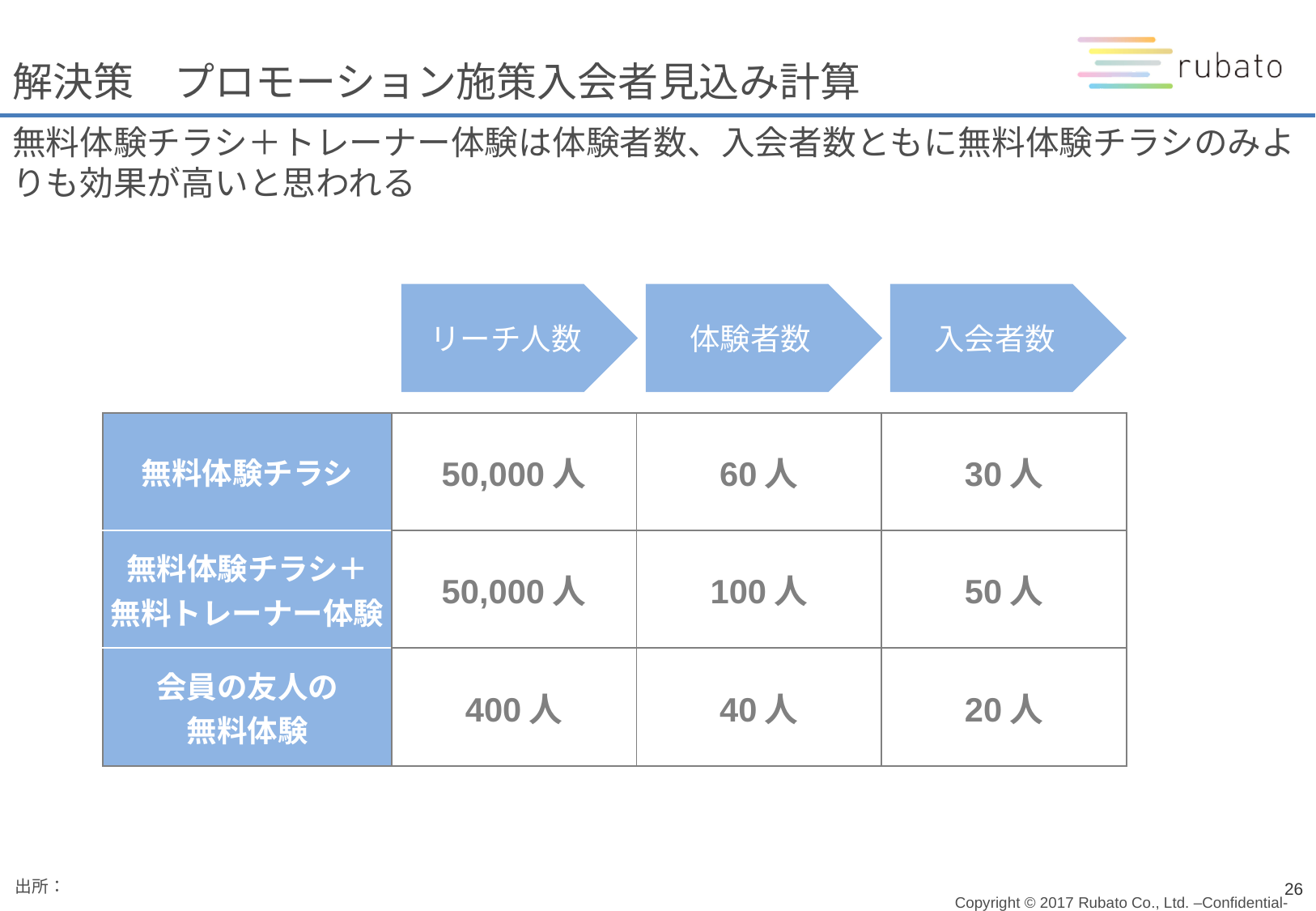

# 解決策　プロモーション施策入会者見込み計算
無料体験チラシ＋トレーナー体験は体験者数、入会者数ともに無料体験チラシのみよりも効果が高いと思われる
リーチ人数
体験者数
入会者数
| 無料体験チラシ | 50,000人 | 60人 | 30人 |
| --- | --- | --- | --- |
| 無料体験チラシ＋ 無料トレーナー体験 | 50,000人 | 100人 | 50人 |
| 会員の友人の 無料体験 | 400人 | 40人 | 20人 |
出所：
26